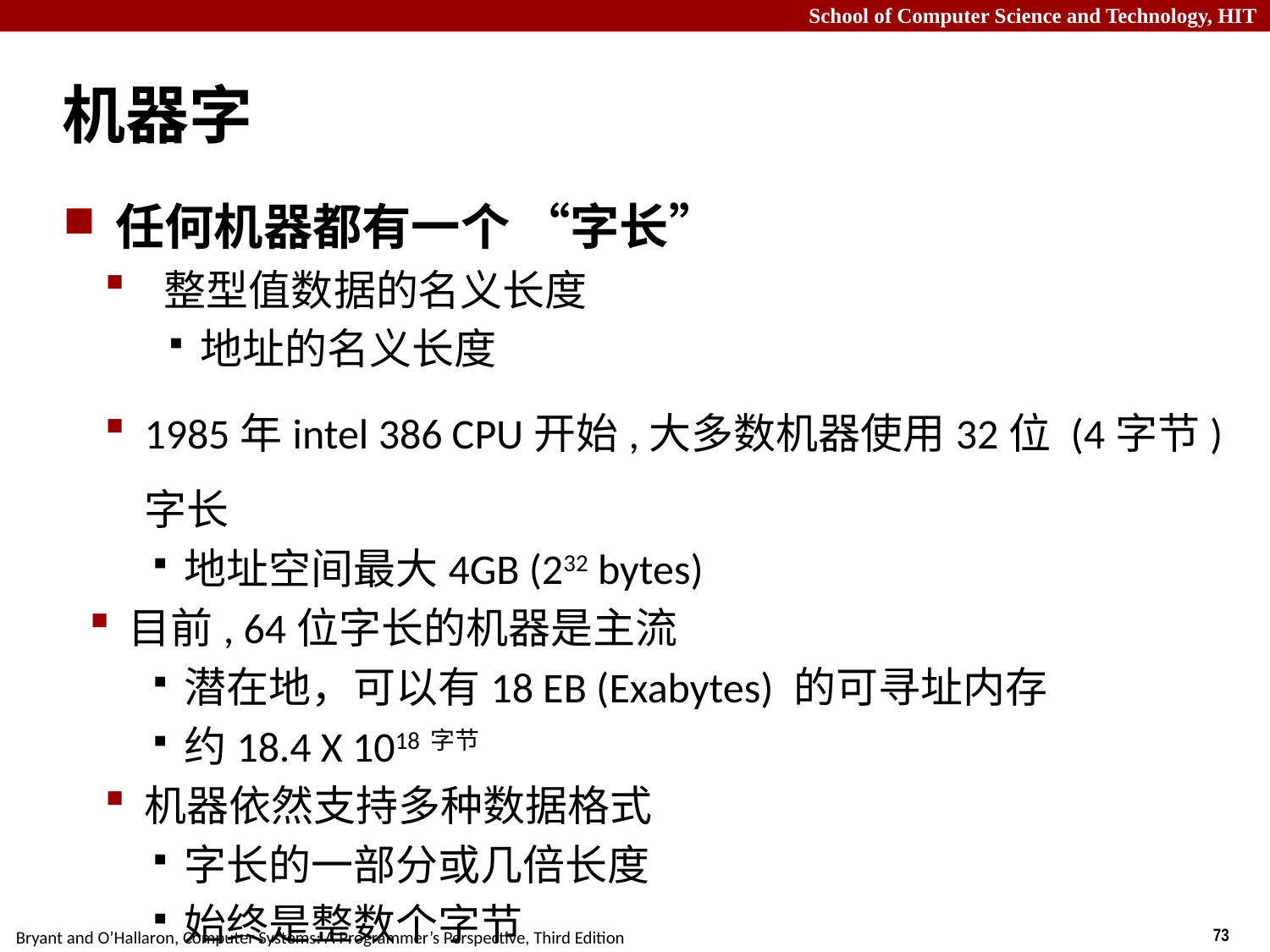

# 机器字
任何机器都有一个 “字长”
 整型值数据的名义长度
地址的名义长度
1985年intel 386 CPU开始,大多数机器使用32位 (4字节) 字长
地址空间最大4GB (232 bytes)
目前, 64位字长的机器是主流
潜在地，可以有18 EB (Exabytes) 的可寻址内存
约18.4 X 1018字节
机器依然支持多种数据格式
字长的一部分或几倍长度
始终是整数个字节